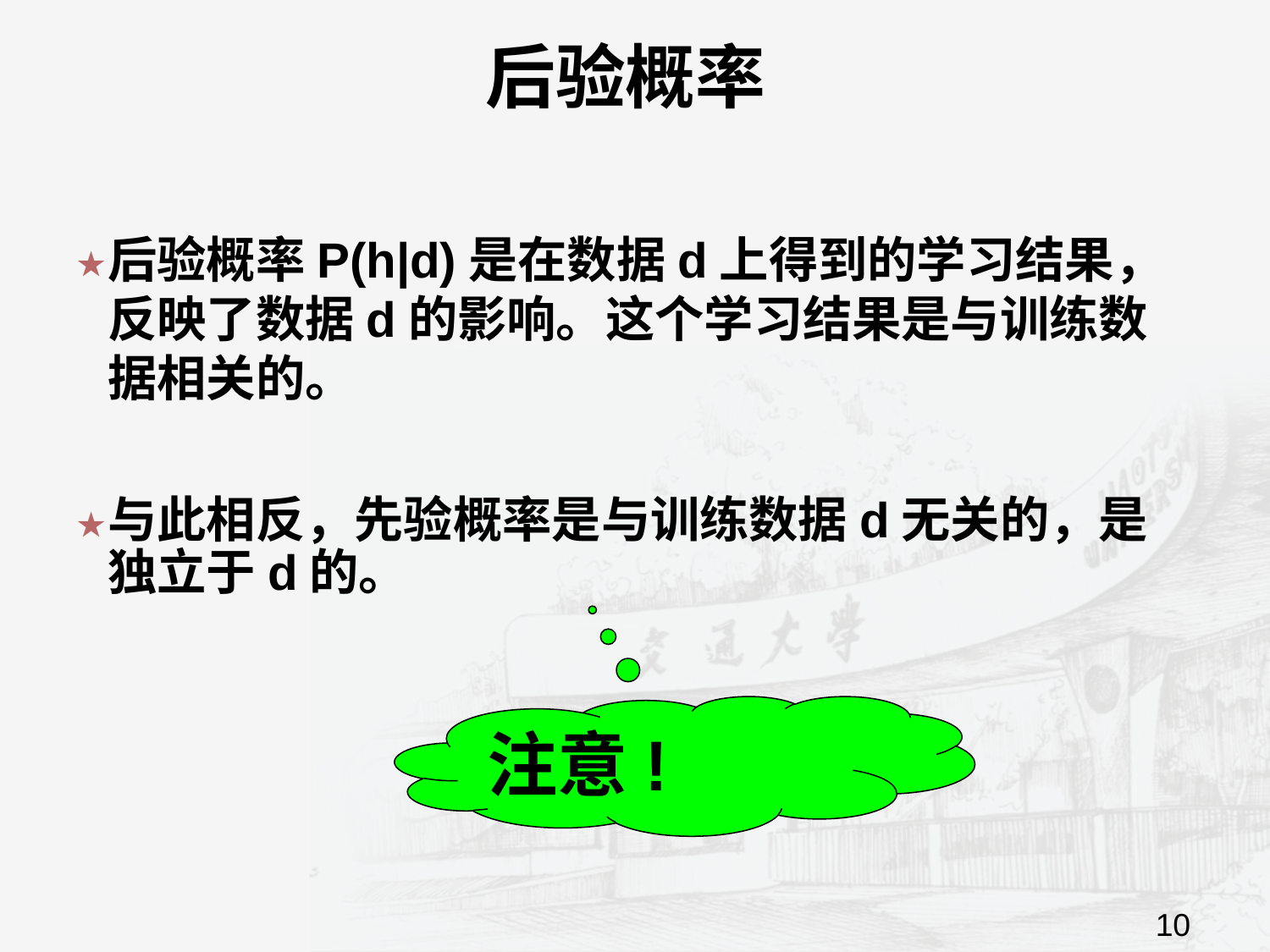

# 后验概率
后验概率P(h|d)是在数据d上得到的学习结果，反映了数据d的影响。这个学习结果是与训练数据相关的。

与此相反，先验概率是与训练数据d无关的，是独立于d的。
注意!
10